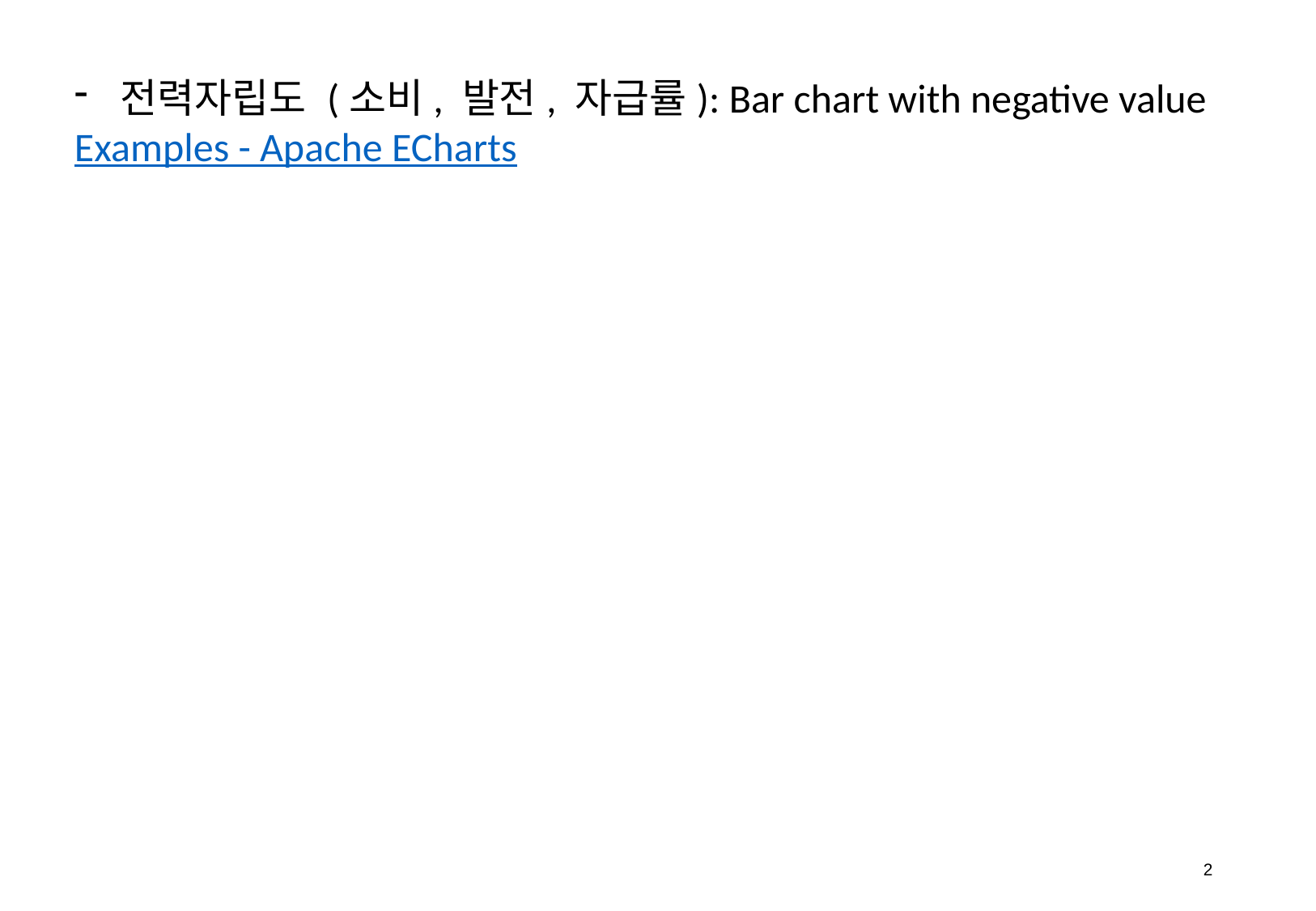

전력자립도 (소비, 발전, 자급률): Bar chart with negative value
Examples - Apache ECharts
2